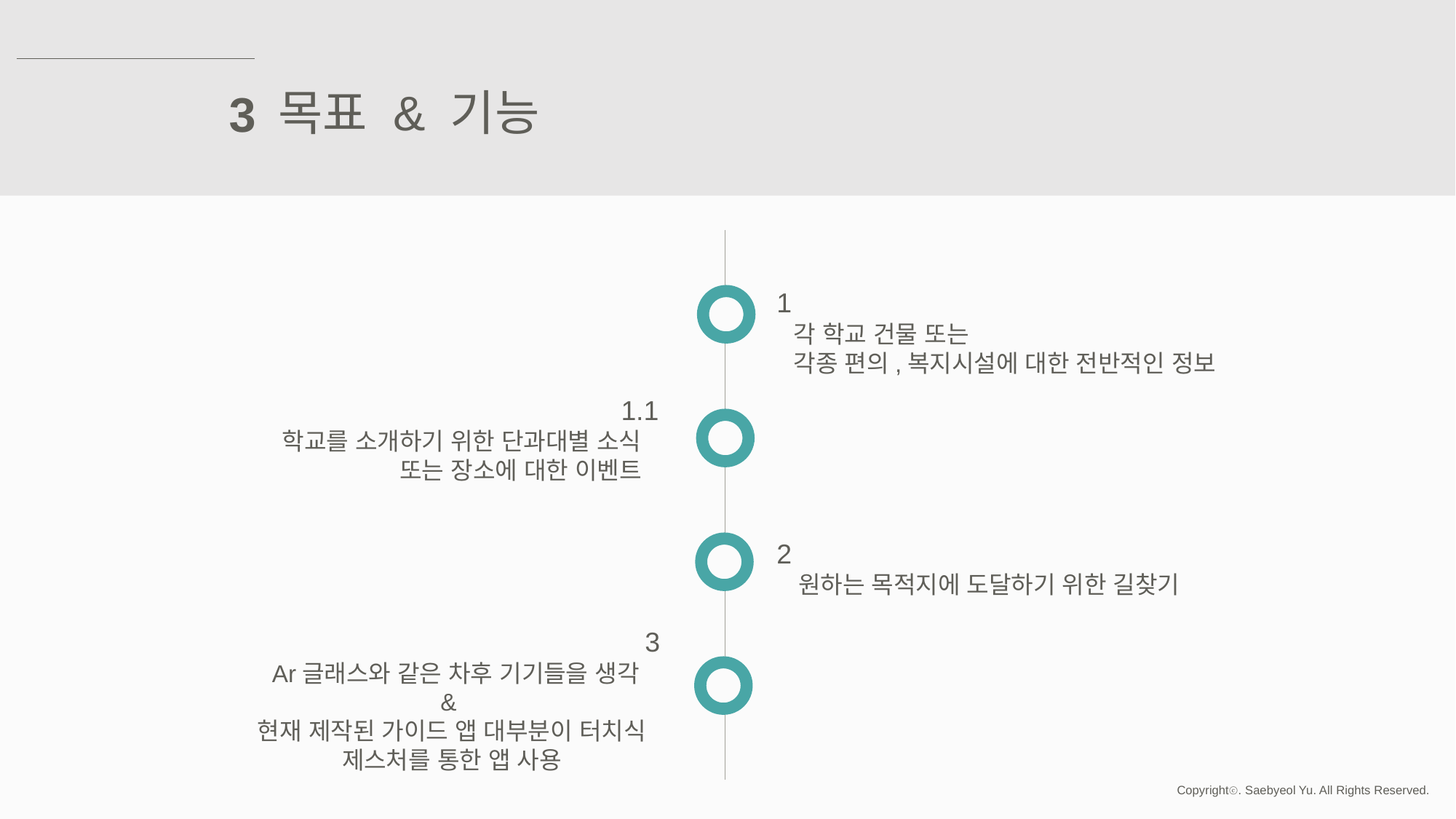

목표 & 기능
3

1
각 학교 건물 또는
각종 편의,복지시설에 대한 전반적인 정보
1.1
학교를 소개하기 위한 단과대별 소식
 또는 장소에 대한 이벤트
2
원하는 목적지에 도달하기 위한 길찾기
3
Ar글래스와 같은 차후 기기들을 생각
&
현재 제작된 가이드 앱 대부분이 터치식
제스처를 통한 앱 사용